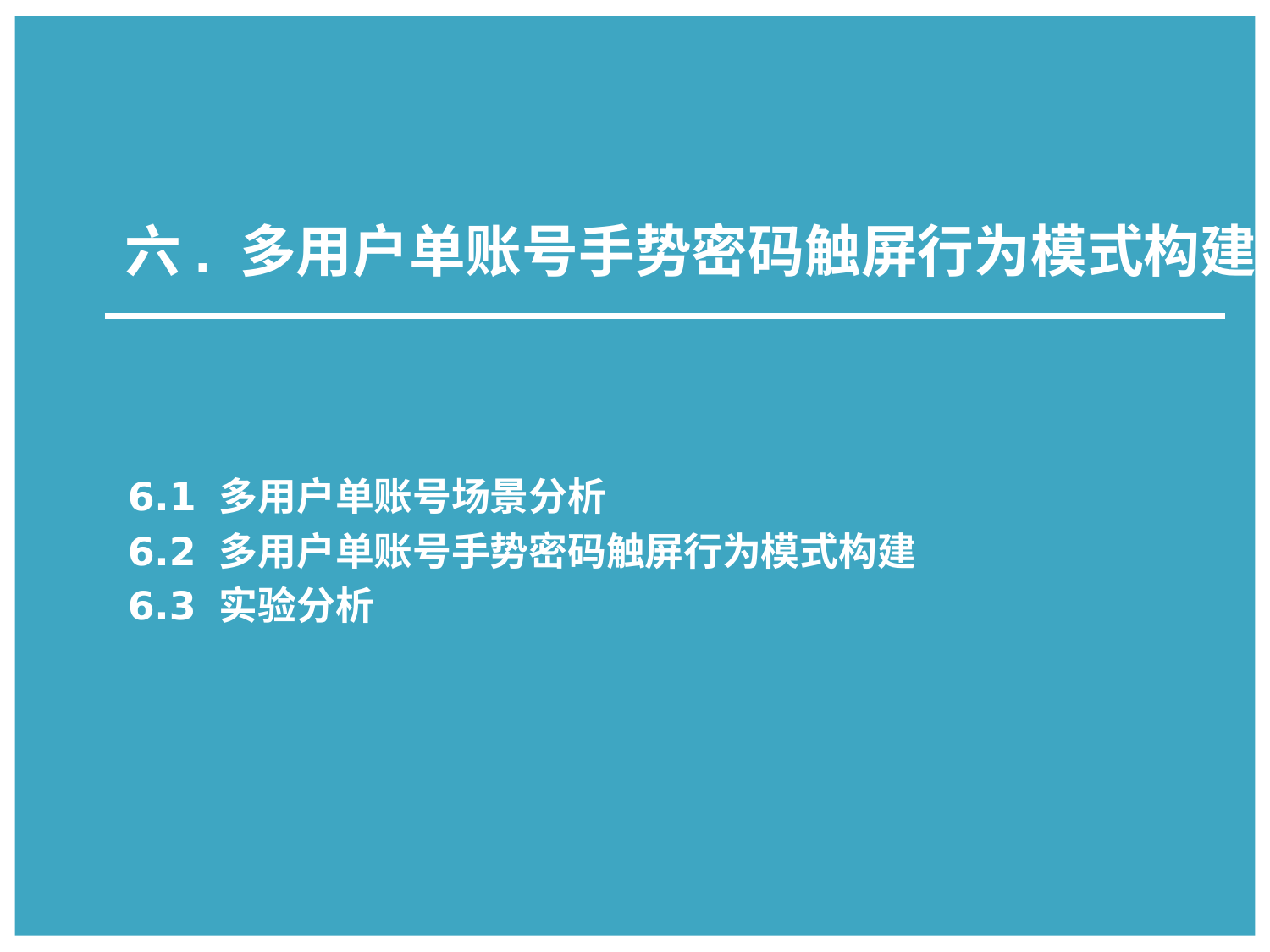

六. 多用户单账号手势密码触屏行为模式构建
6.1 多用户单账号场景分析
6.2 多用户单账号手势密码触屏行为模式构建
6.3 实验分析